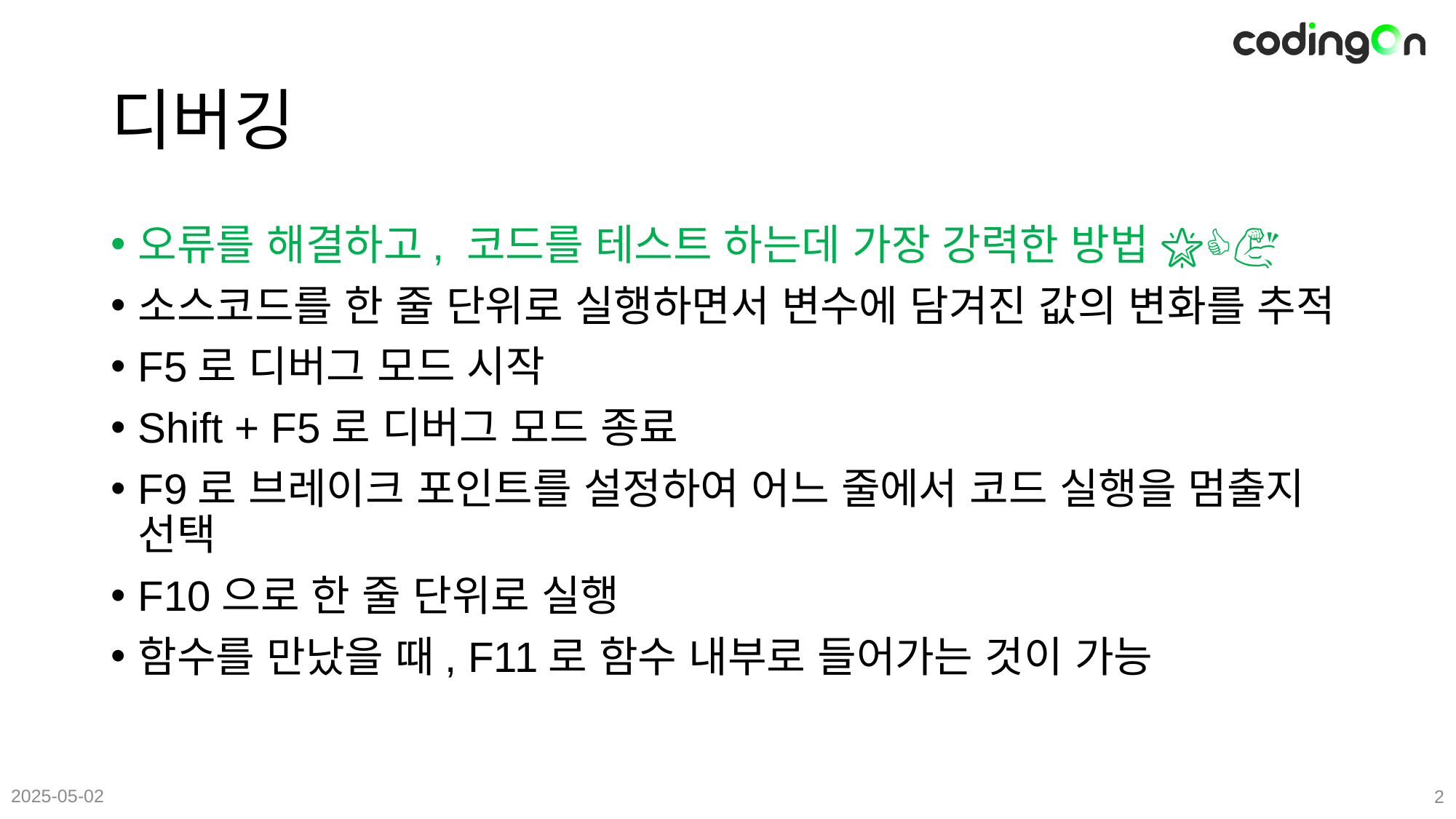

# 디버깅
오류를 해결하고, 코드를 테스트 하는데 가장 강력한 방법 🌟👍💪
소스코드를 한 줄 단위로 실행하면서 변수에 담겨진 값의 변화를 추적
F5로 디버그 모드 시작
Shift + F5로 디버그 모드 종료
F9로 브레이크 포인트를 설정하여 어느 줄에서 코드 실행을 멈출지 선택
F10으로 한 줄 단위로 실행
함수를 만났을 때, F11로 함수 내부로 들어가는 것이 가능
2025-05-02
2